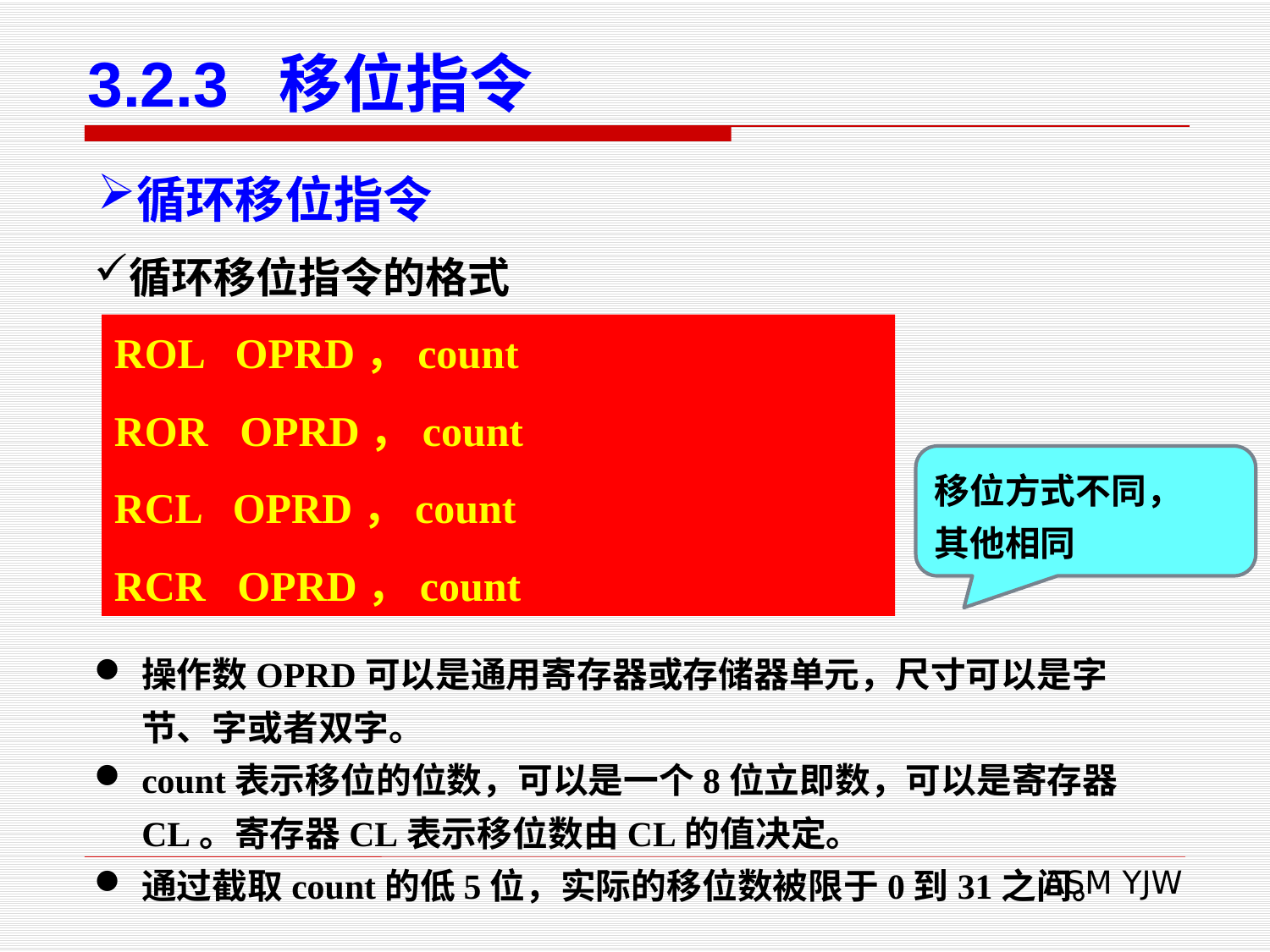

# 3.2.3  移位指令
循环移位指令
循环移位指令的格式
ROL   OPRD，count
ROR   OPRD，count
RCL   OPRD，count
RCR   OPRD，count
移位方式不同，
其他相同
操作数OPRD可以是通用寄存器或存储器单元，尺寸可以是字节、字或者双字。
count表示移位的位数，可以是一个8位立即数，可以是寄存器CL。寄存器CL表示移位数由CL的值决定。
通过截取count的低5位，实际的移位数被限于0到31之间。